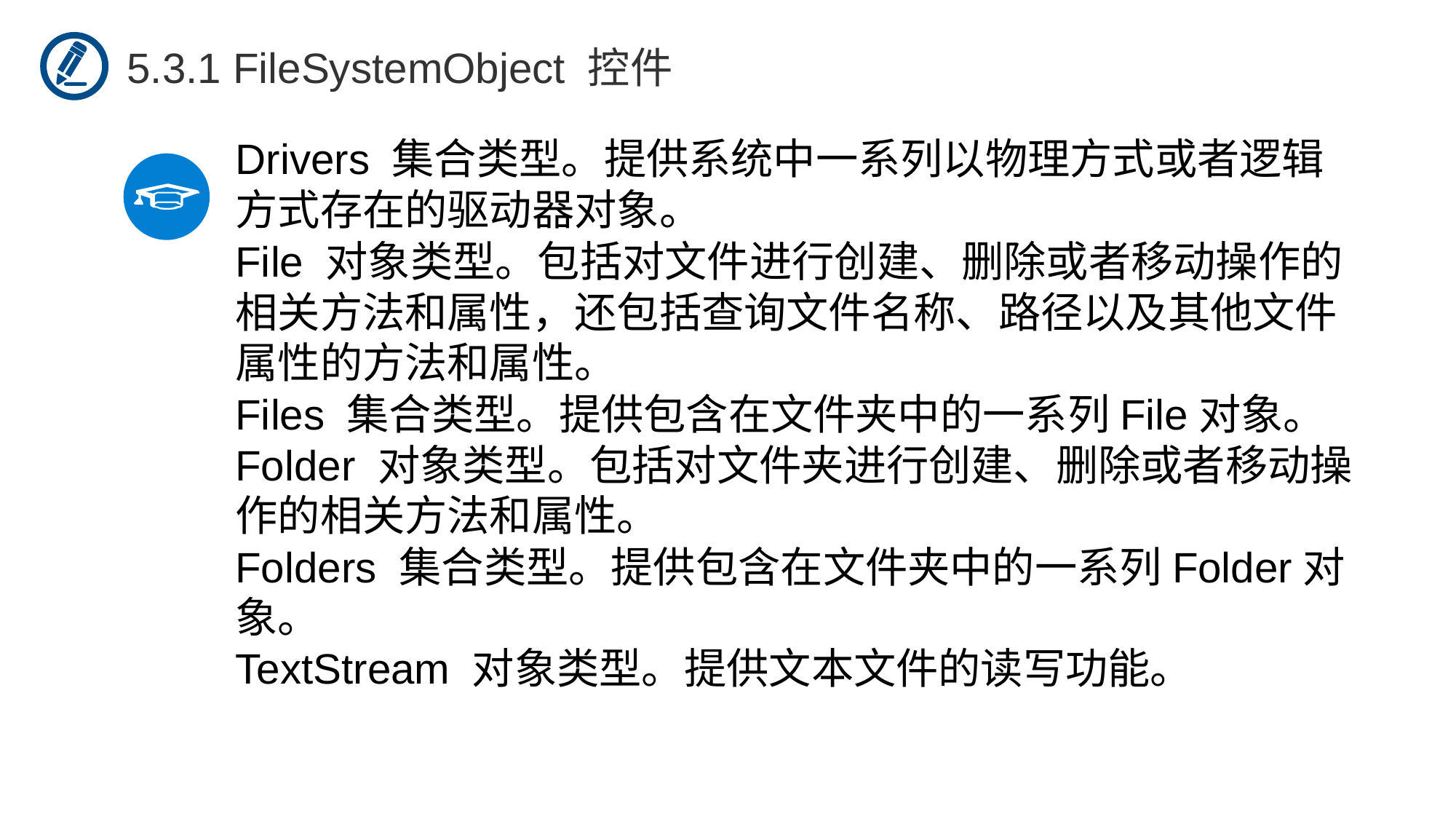

5.3.1 FileSystemObject 控件
Drivers 集合类型。提供系统中一系列以物理方式或者逻辑方式存在的驱动器对象。
File 对象类型。包括对文件进行创建、删除或者移动操作的相关方法和属性，还包括查询文件名称、路径以及其他文件属性的方法和属性。
Files 集合类型。提供包含在文件夹中的一系列File对象。
Folder 对象类型。包括对文件夹进行创建、删除或者移动操作的相关方法和属性。
Folders 集合类型。提供包含在文件夹中的一系列Folder对象。
TextStream 对象类型。提供文本文件的读写功能。